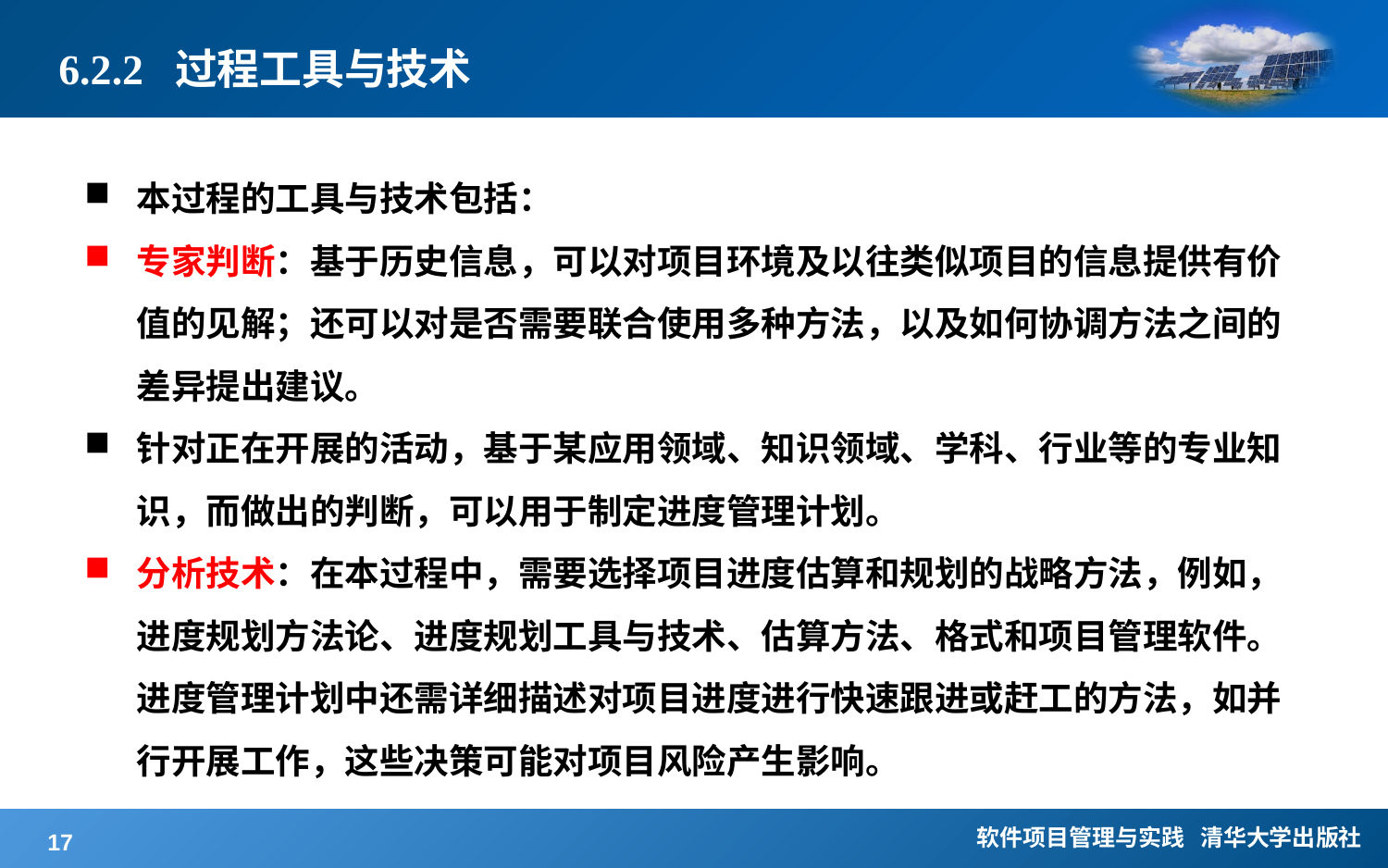

# 6.2.2  过程工具与技术
本过程的工具与技术包括：
专家判断：基于历史信息，可以对项目环境及以往类似项目的信息提供有价值的见解；还可以对是否需要联合使用多种方法，以及如何协调方法之间的差异提出建议。
针对正在开展的活动，基于某应用领域、知识领域、学科、行业等的专业知识，而做出的判断，可以用于制定进度管理计划。
分析技术：在本过程中，需要选择项目进度估算和规划的战略方法，例如，进度规划方法论、进度规划工具与技术、估算方法、格式和项目管理软件。进度管理计划中还需详细描述对项目进度进行快速跟进或赶工的方法，如并行开展工作，这些决策可能对项目风险产生影响。